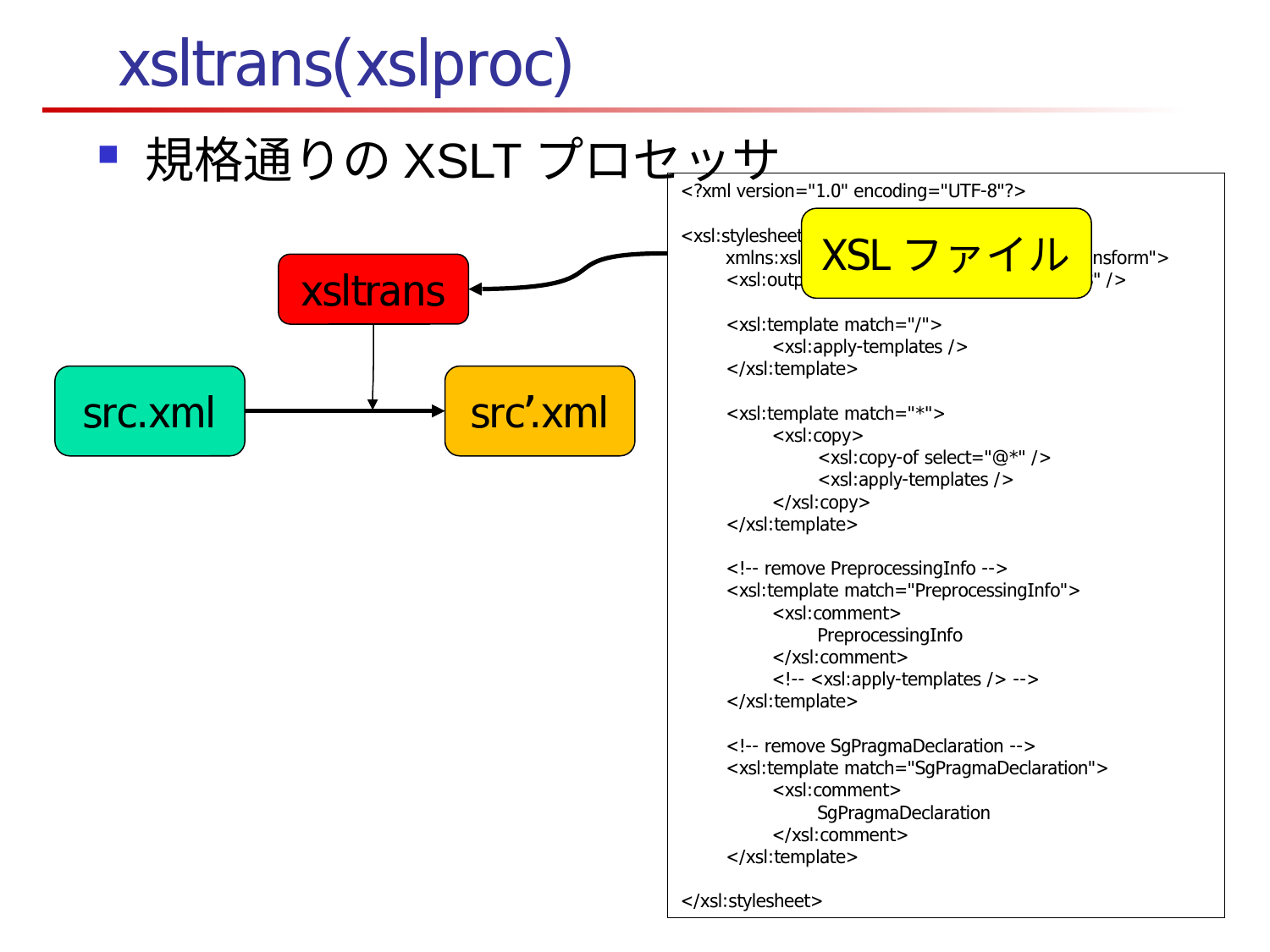

# xsltrans(xslproc)
規格通りのXSLTプロセッサ
<?xml version="1.0" encoding="UTF-8"?>

<xsl:stylesheet version="1.0"
        xmlns:xsl="http://www.w3.org/1999/XSL/Transform">
        <xsl:output method="xml" encoding="UTF-8" />

        <xsl:template match="/">
                <xsl:apply-templates />
        </xsl:template>

        <xsl:template match="*">
                <xsl:copy>
                        <xsl:copy-of select="@*" />
                        <xsl:apply-templates />
                </xsl:copy>
        </xsl:template>

        <!-- remove PreprocessingInfo -->
        <xsl:template match="PreprocessingInfo">
                <xsl:comment>
                        PreprocessingInfo
                </xsl:comment>
                <!-- <xsl:apply-templates /> -->
        </xsl:template>

        <!-- remove SgPragmaDeclaration -->
        <xsl:template match="SgPragmaDeclaration">
                <xsl:comment>
                        SgPragmaDeclaration
                </xsl:comment>
        </xsl:template>

</xsl:stylesheet>
XSLファイル
xsltrans
src.xml
src’.xml